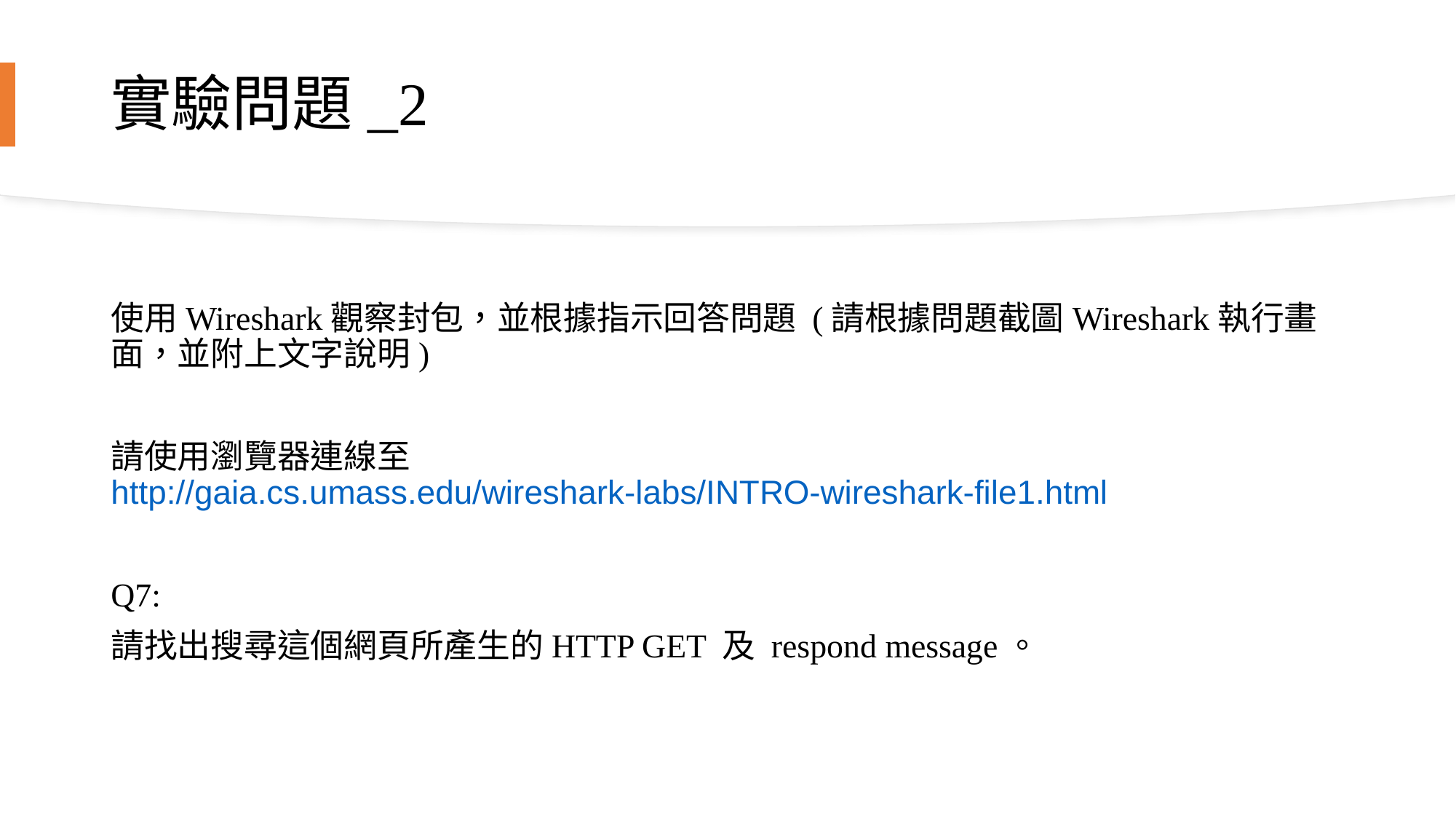

# 實驗問題_2

使用Wireshark觀察封包，並根據指示回答問題 (請根據問題截圖Wireshark執行畫面，並附上文字說明)

請使用瀏覽器連線至 http://gaia.cs.umass.edu/wireshark-labs/INTRO-wireshark-file1.html

Q7:
請找出搜尋這個網頁所產生的HTTP GET 及 respond message。